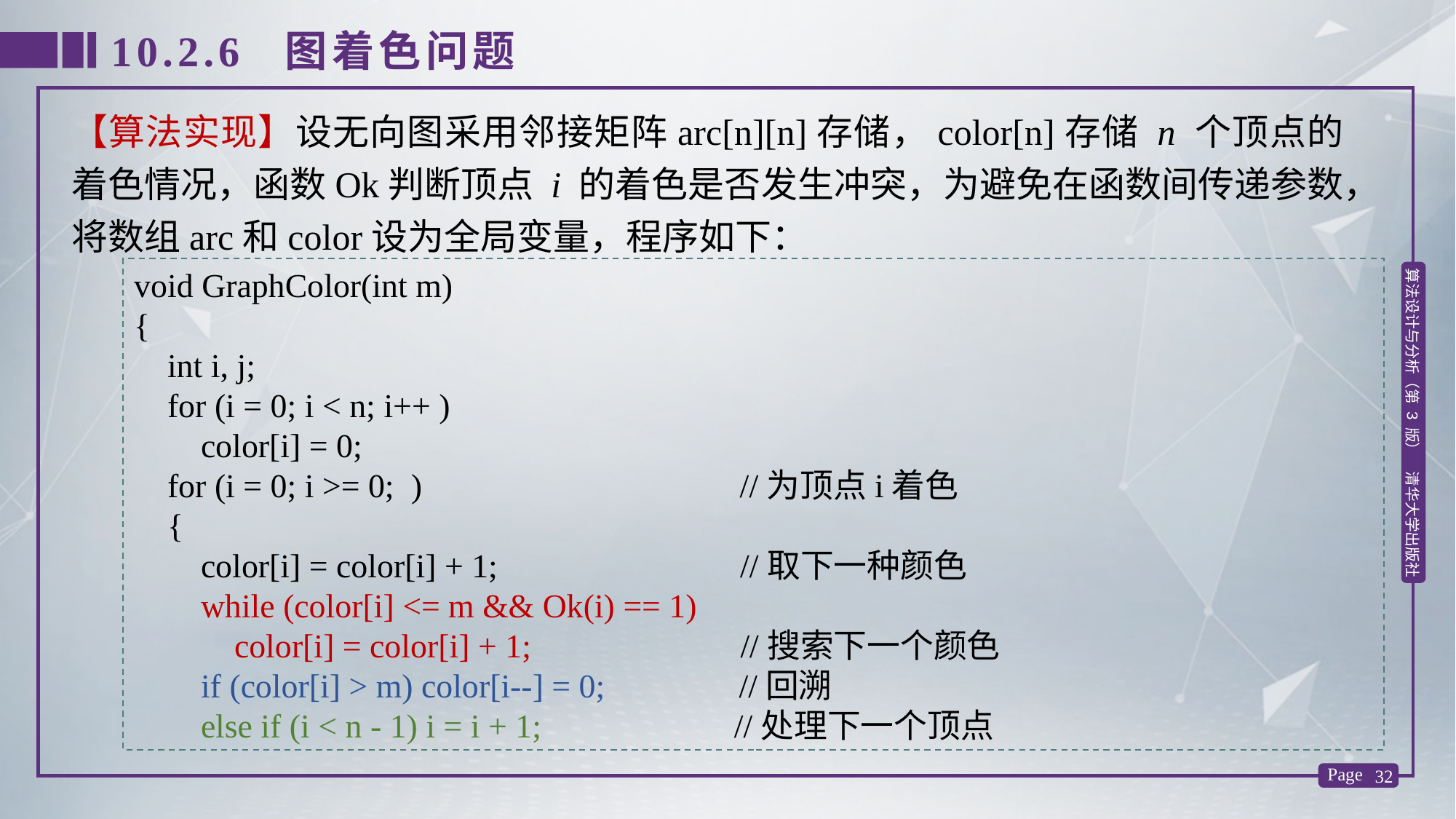

10.2.6  图着色问题
【算法实现】设无向图采用邻接矩阵arc[n][n]存储，color[n]存储 n 个顶点的着色情况，函数Ok判断顶点 i 的着色是否发生冲突，为避免在函数间传递参数，将数组arc和color设为全局变量，程序如下：
void GraphColor(int m)
{
    int i, j;
    for (i = 0; i < n; i++ )
        color[i] = 0;
    for (i = 0; i >= 0;  )                                      //为顶点i着色
    {
        color[i] = color[i] + 1;                             //取下一种颜色
        while (color[i] <= m && Ok(i) == 1)
            color[i] = color[i] + 1;                         //搜索下一个颜色
        if (color[i] > m) color[i--] = 0;                //回溯
        else if (i < n - 1) i = i + 1;                       //处理下一个顶点